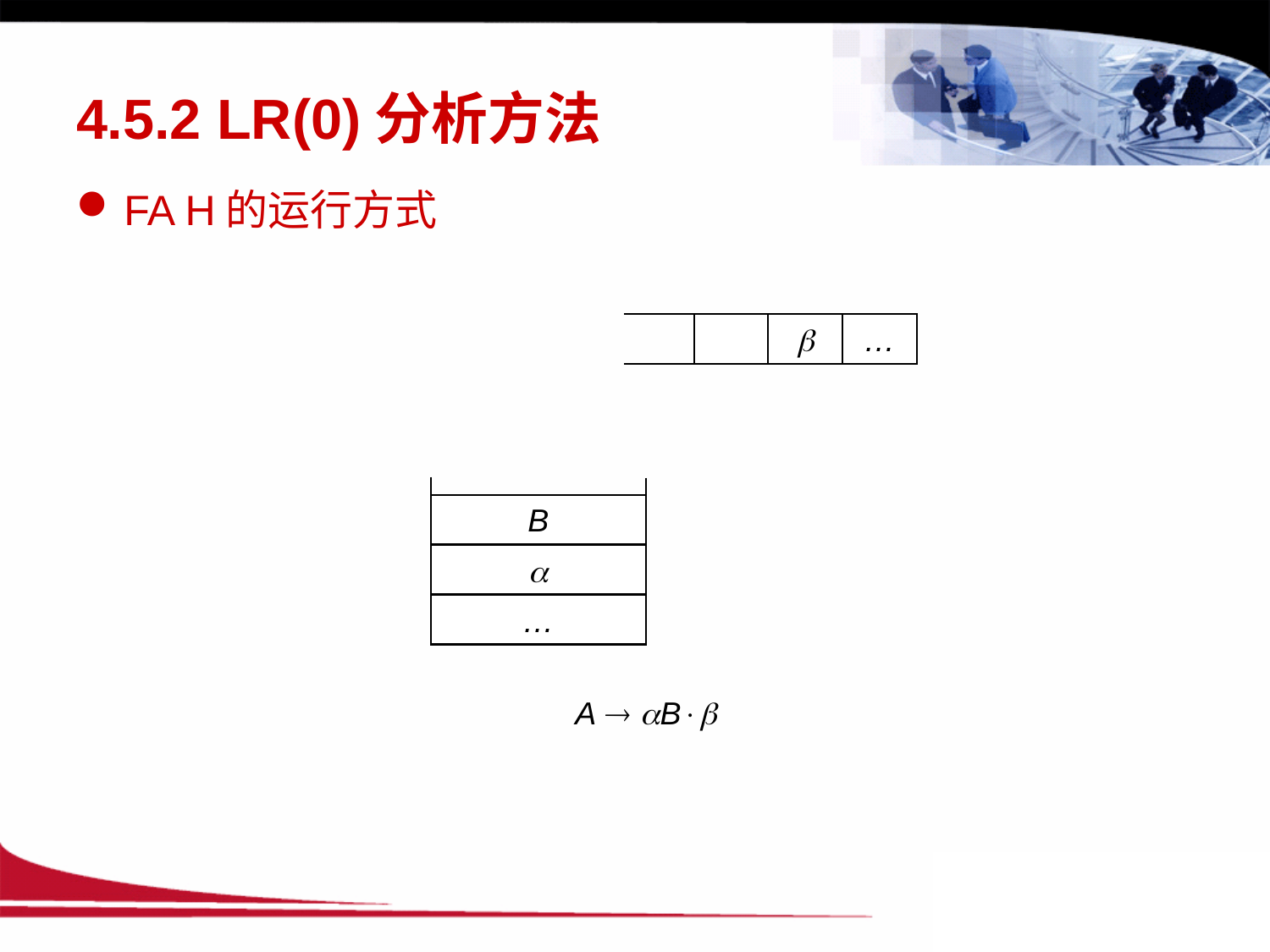

# 4.5.2 LR(0)分析方法
FA H的运行方式

β
…
B
α
…
A → αB⋅β